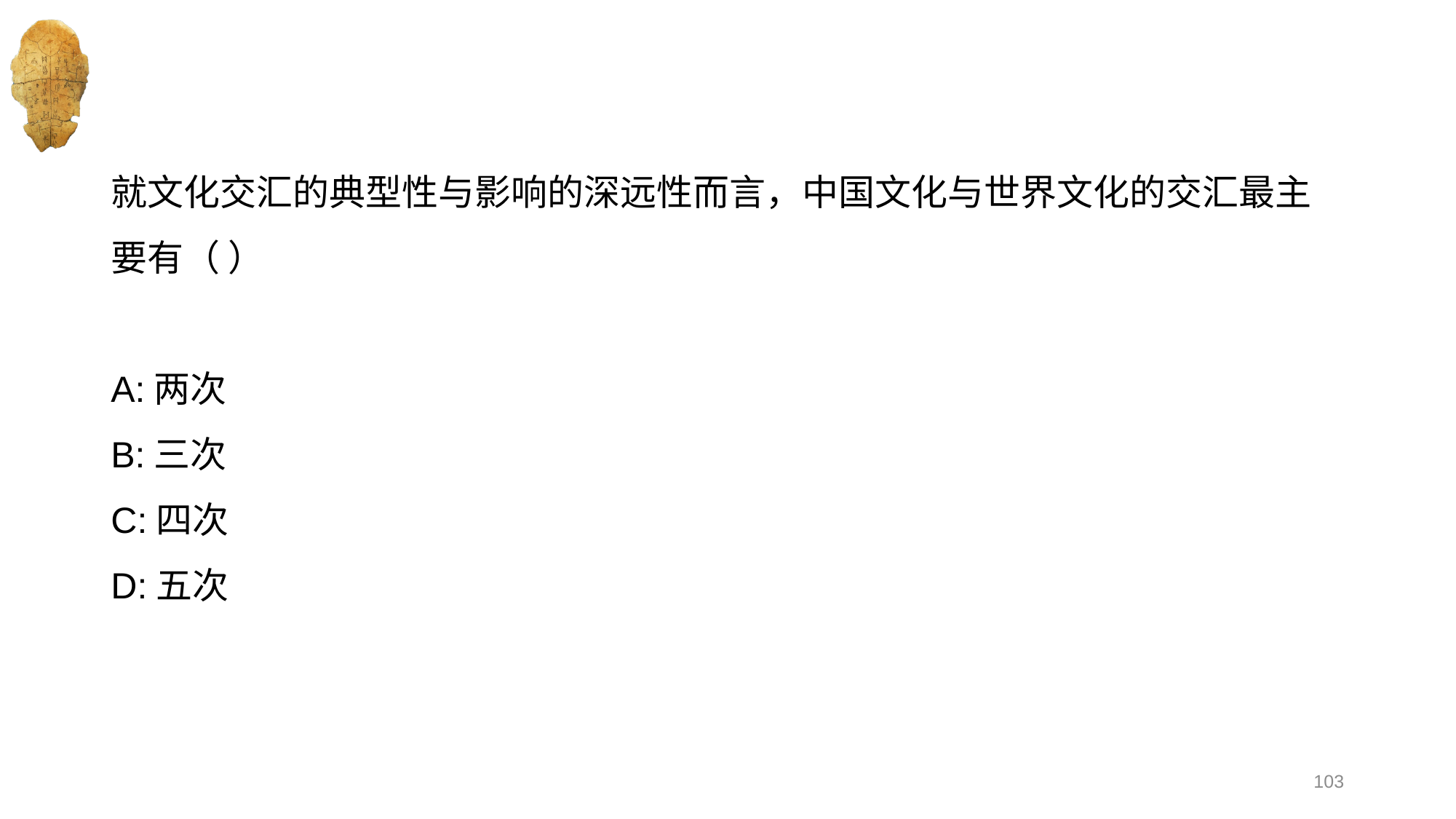

#
就文化交汇的典型性与影响的深远性而言，中国文化与世界文化的交汇最主要有（ ）

A:两次
B:三次
C:四次
D:五次

103